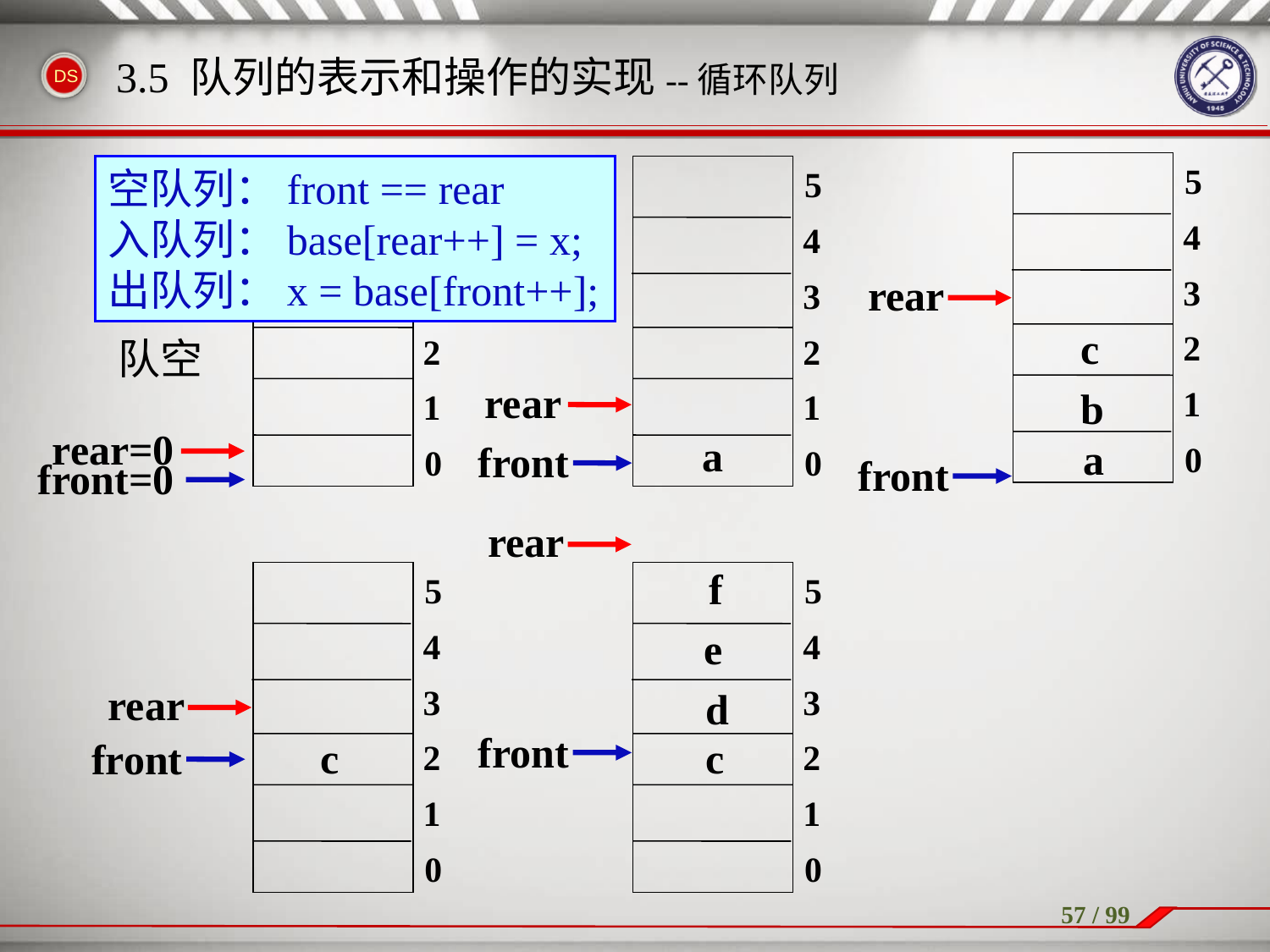

# 3.5 队列的表示和操作的实现--循环队列

5
4

3

2

1
0

rear

 c
 b
 a
front

空队列：front == rear
入队列：base[rear++] = x;
出队列：x = base[front++];

5
4

3

2

1
0

5
4

3

2

1
0

rear

front
 a

队空
rear=0

front=0

rear

5
4

3

2

1
0

 f
 e
 d
front
 c

5
4

3

2

1
0

rear

front
 c